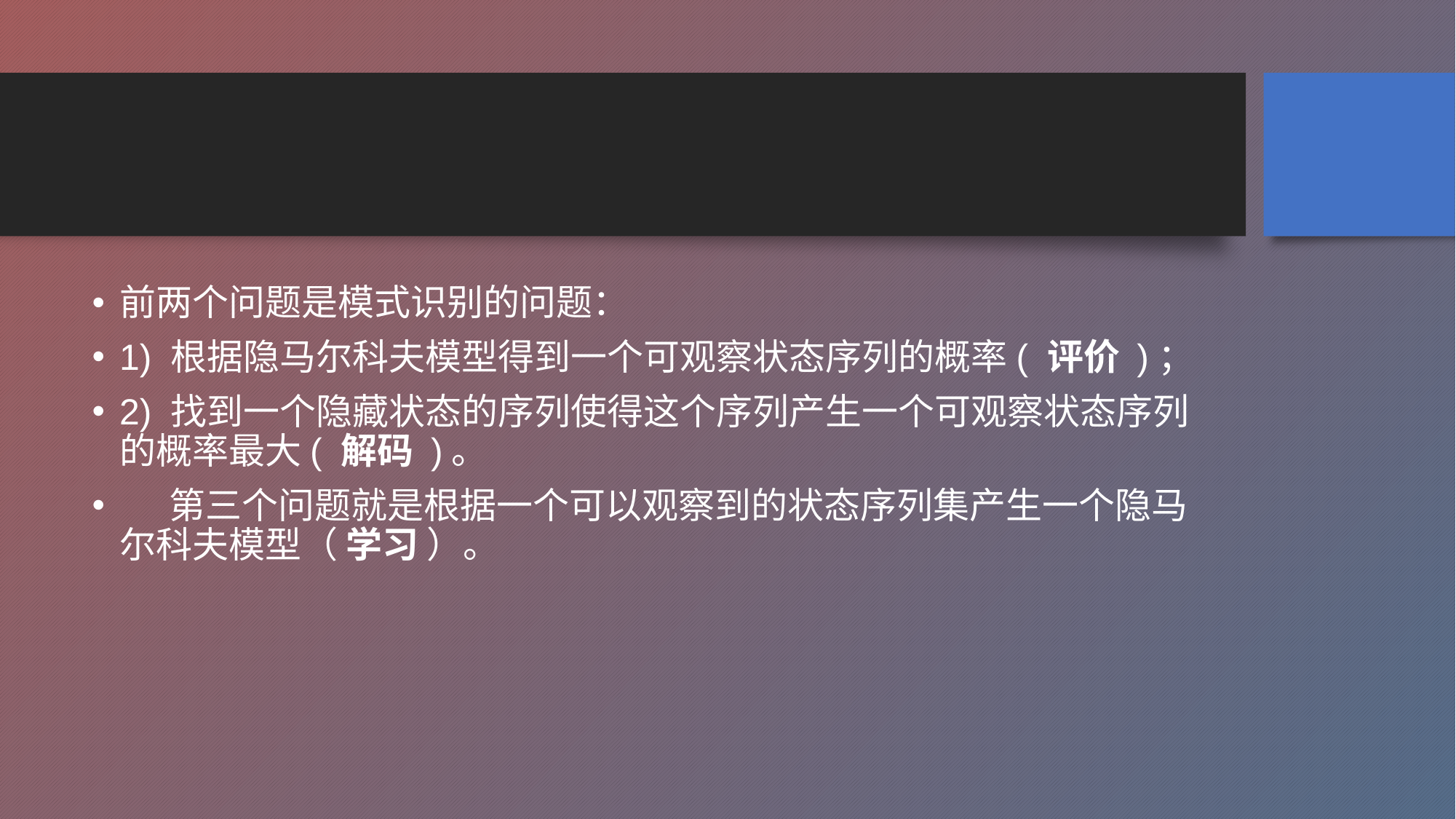

#
前两个问题是模式识别的问题：
1) 根据隐马尔科夫模型得到一个可观察状态序列的概率( 评价 )；
2) 找到一个隐藏状态的序列使得这个序列产生一个可观察状态序列的概率最大( 解码 )。
     第三个问题就是根据一个可以观察到的状态序列集产生一个隐马尔科夫模型（ 学习 ）。